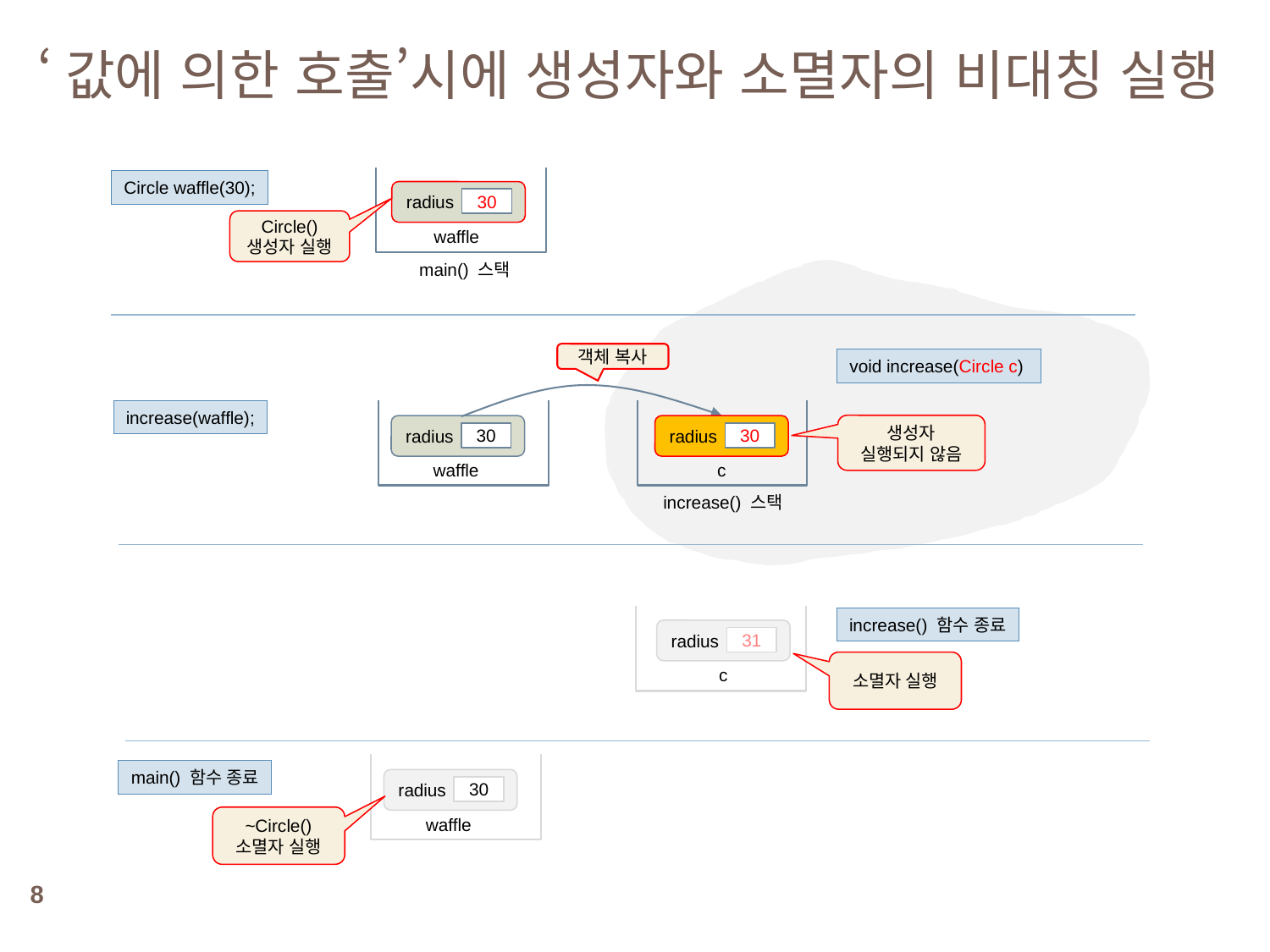

‘값에 의한 호출’시에 생성자와 소멸자의 비대칭 실행

Circle waffle(30);
radius
30
waffle
Circle() 생성자 실행
main() 스택

객체 복사
void increase(Circle c)

increase(waffle);
생성자 실행되지 않음
radius
30
waffle
radius
30
c
increase() 스택

increase() 함수 종료
radius
31
c
소멸자 실행

main() 함수 종료
radius
30
waffle
~Circle() 소멸자 실행
8